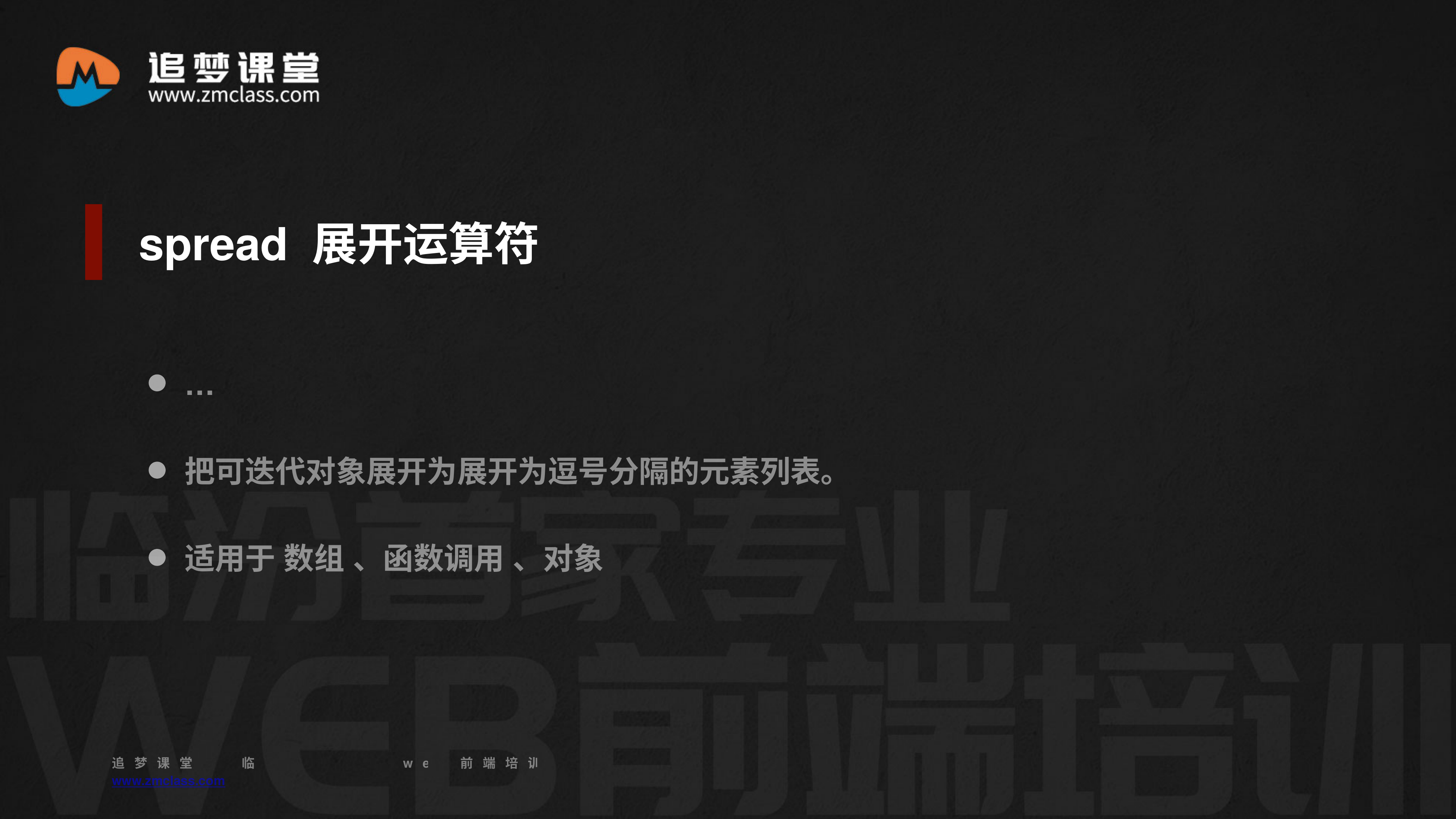

spread 展开运算符
…

把可迭代对象展开为展开为逗号分隔的元素列表。

适用于 数组 、函数调用 、对象

追梦课堂   临汾首家专业的web前端培训机构                                                          www.zmclass.com
3